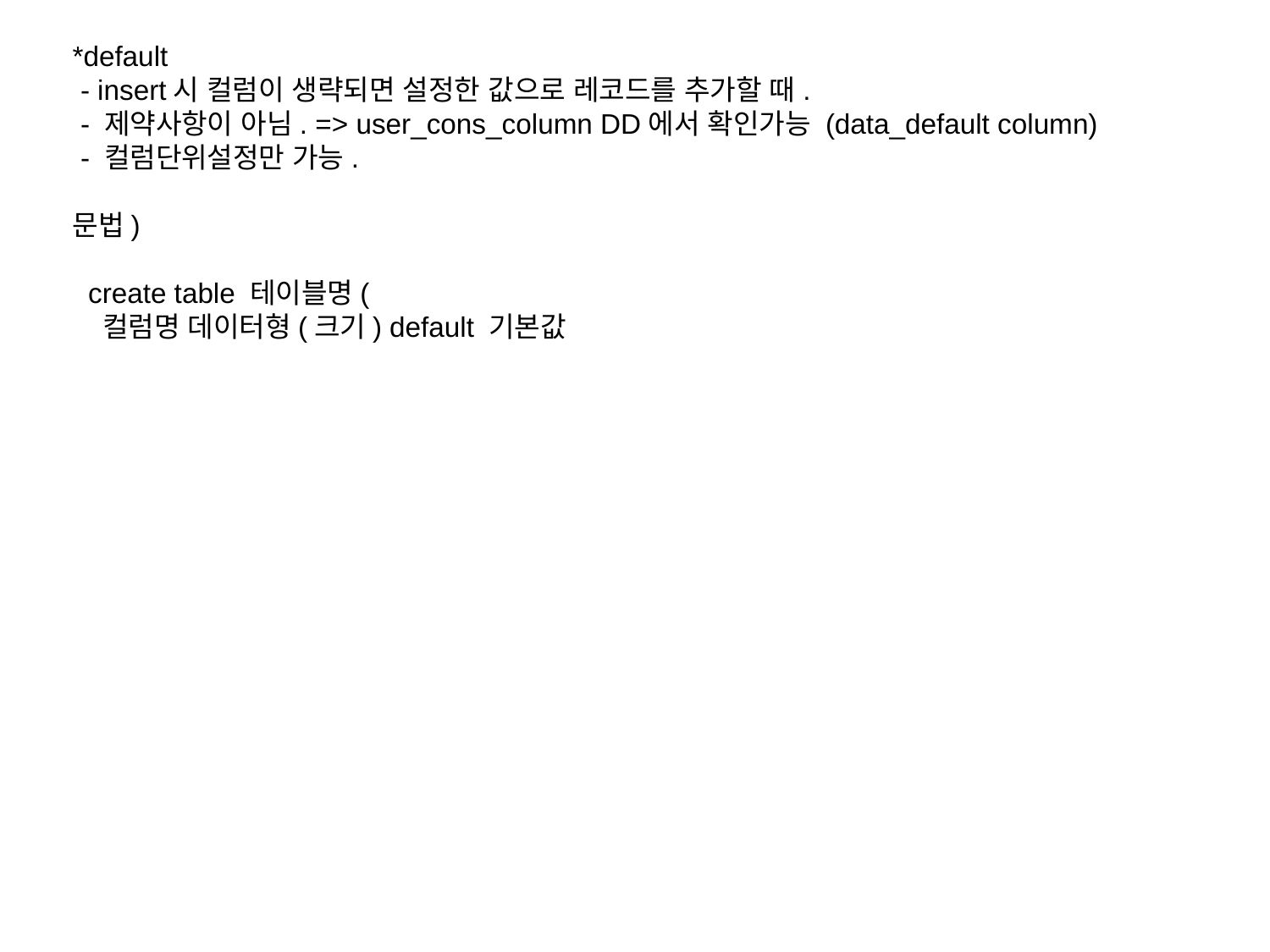

*default
 - insert시 컬럼이 생략되면 설정한 값으로 레코드를 추가할 때.
 - 제약사항이 아님. => user_cons_column DD에서 확인가능 (data_default column)
 - 컬럼단위설정만 가능.

문법)

  create table 테이블명(
   컬럼명 데이터형(크기) default 기본값